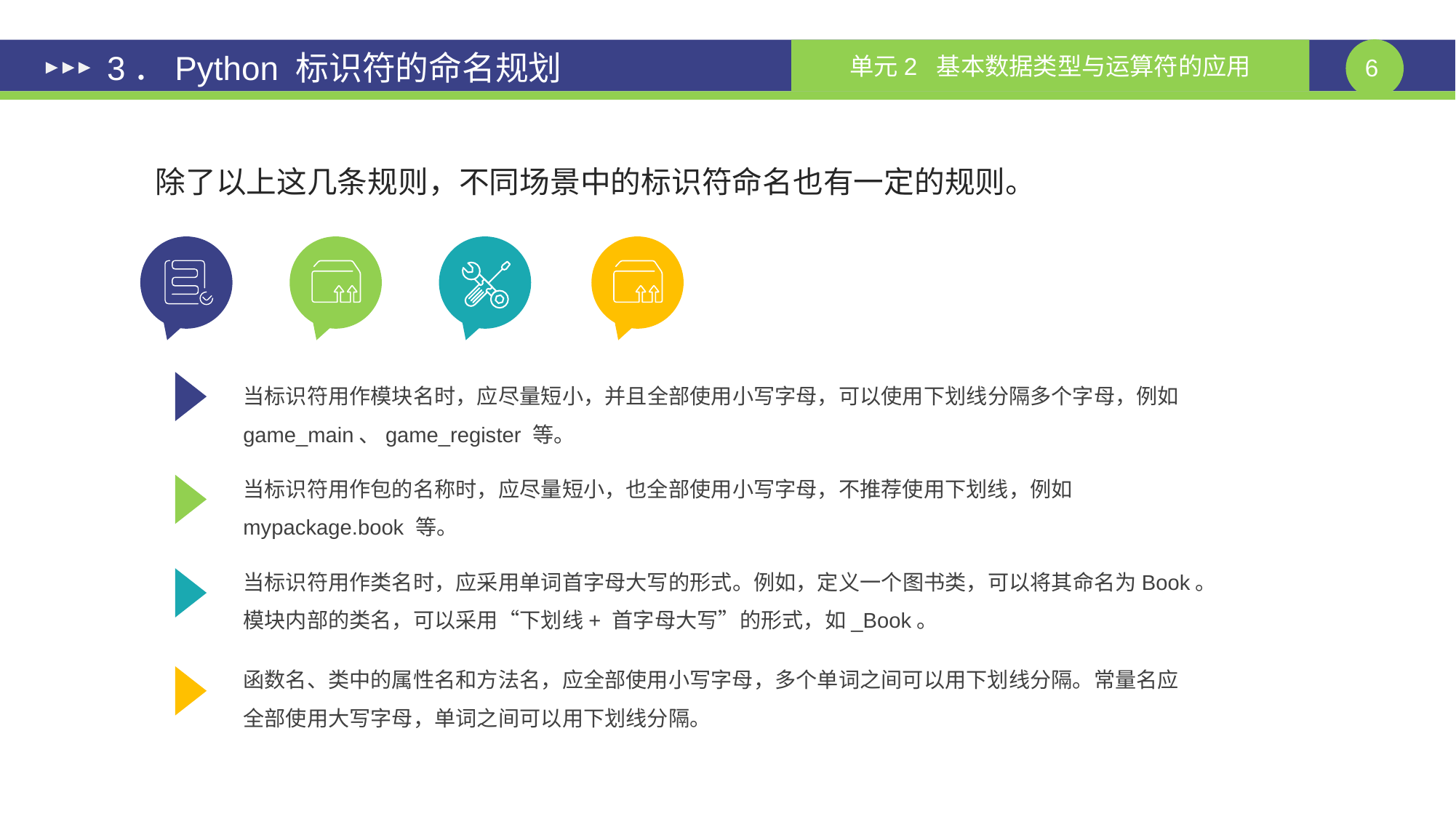

# 3．Python 标识符的命名规划
除了以上这几条规则，不同场景中的标识符命名也有一定的规则。

当标识符用作模块名时，应尽量短小，并且全部使用小写字母，可以使用下划线分隔多个字母，例如game_main、game_register 等。

当标识符用作包的名称时，应尽量短小，也全部使用小写字母，不推荐使用下划线，例如mypackage.book 等。

当标识符用作类名时，应采用单词首字母大写的形式。例如，定义一个图书类，可以将其命名为Book。模块内部的类名，可以采用“下划线+ 首字母大写”的形式，如_Book。

函数名、类中的属性名和方法名，应全部使用小写字母，多个单词之间可以用下划线分隔。常量名应全部使用大写字母，单词之间可以用下划线分隔。